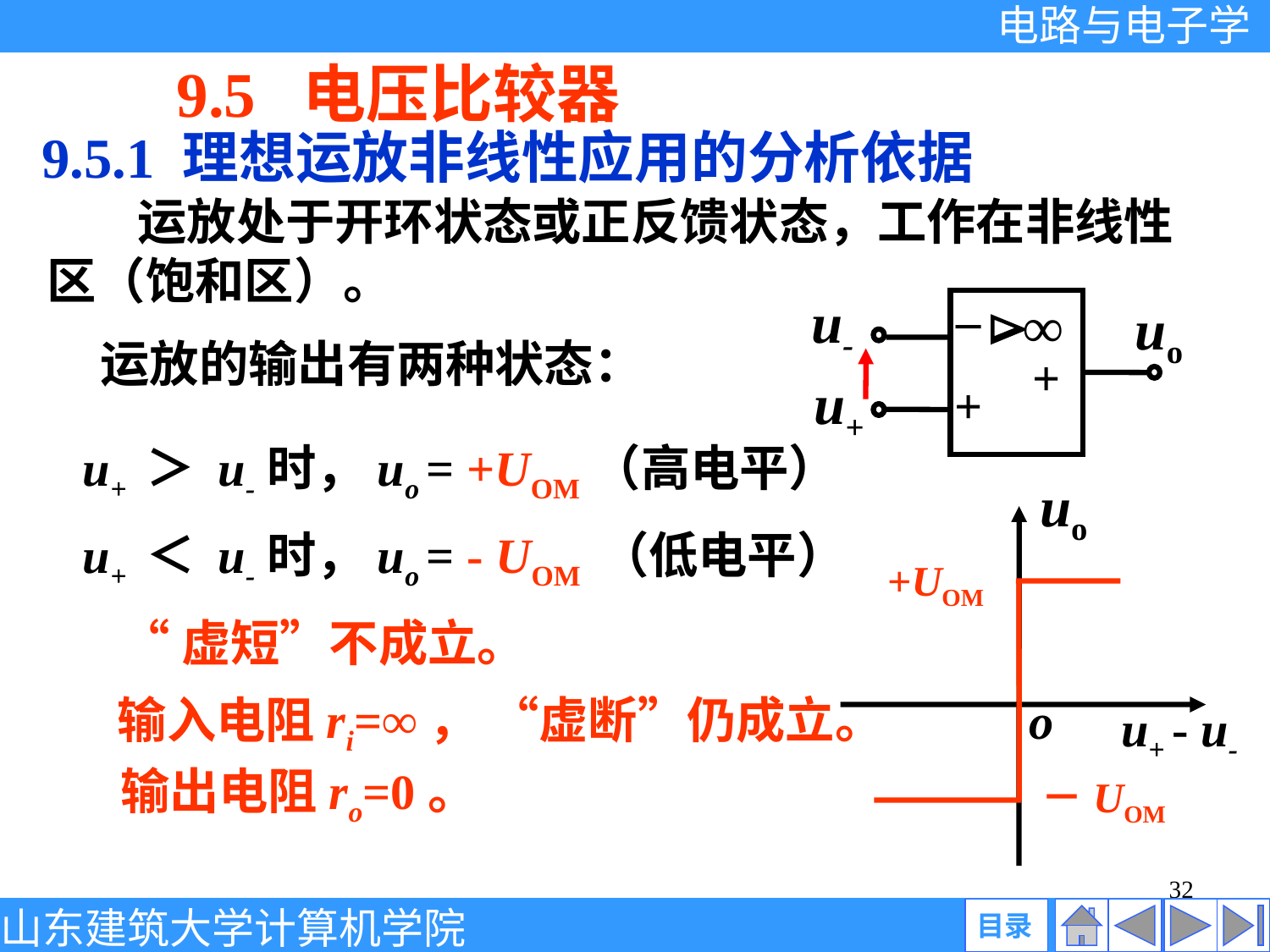

9.5  电压比较器
9.5.1 理想运放非线性应用的分析依据
       运放处于开环状态或正反馈状态，工作在非线性区（饱和区）。
_
u-
∞
uo

Δ

+

u+

+

 运放的输出有两种状态：
u+ ＞ u-时，uo = +UOM（高电平）
uo
+UOM

o
u+ - u-

－UOM

u+ ＜ u-时，uo = - UOM （低电平）
“虚短”不成立。
输入电阻ri=∞， “虚断”仍成立。
输出电阻ro=0。